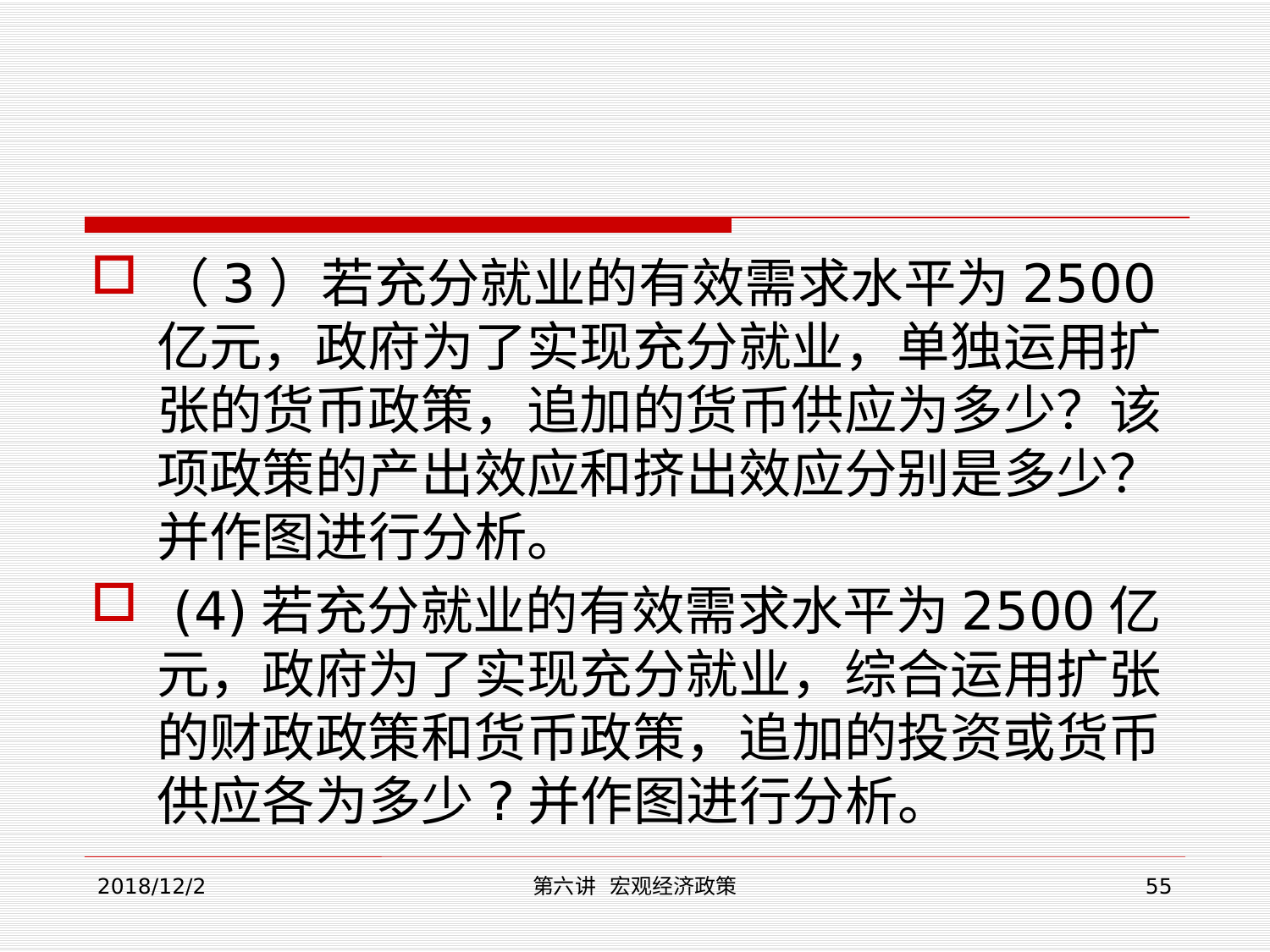

（3）若充分就业的有效需求水平为2500亿元，政府为了实现充分就业，单独运用扩张的货币政策，追加的货币供应为多少？该项政策的产出效应和挤出效应分别是多少？并作图进行分析。
 (4)若充分就业的有效需求水平为2500亿元，政府为了实现充分就业，综合运用扩张的财政政策和货币政策，追加的投资或货币供应各为多少?并作图进行分析。
2018/12/2
第六讲   宏观经济政策
55